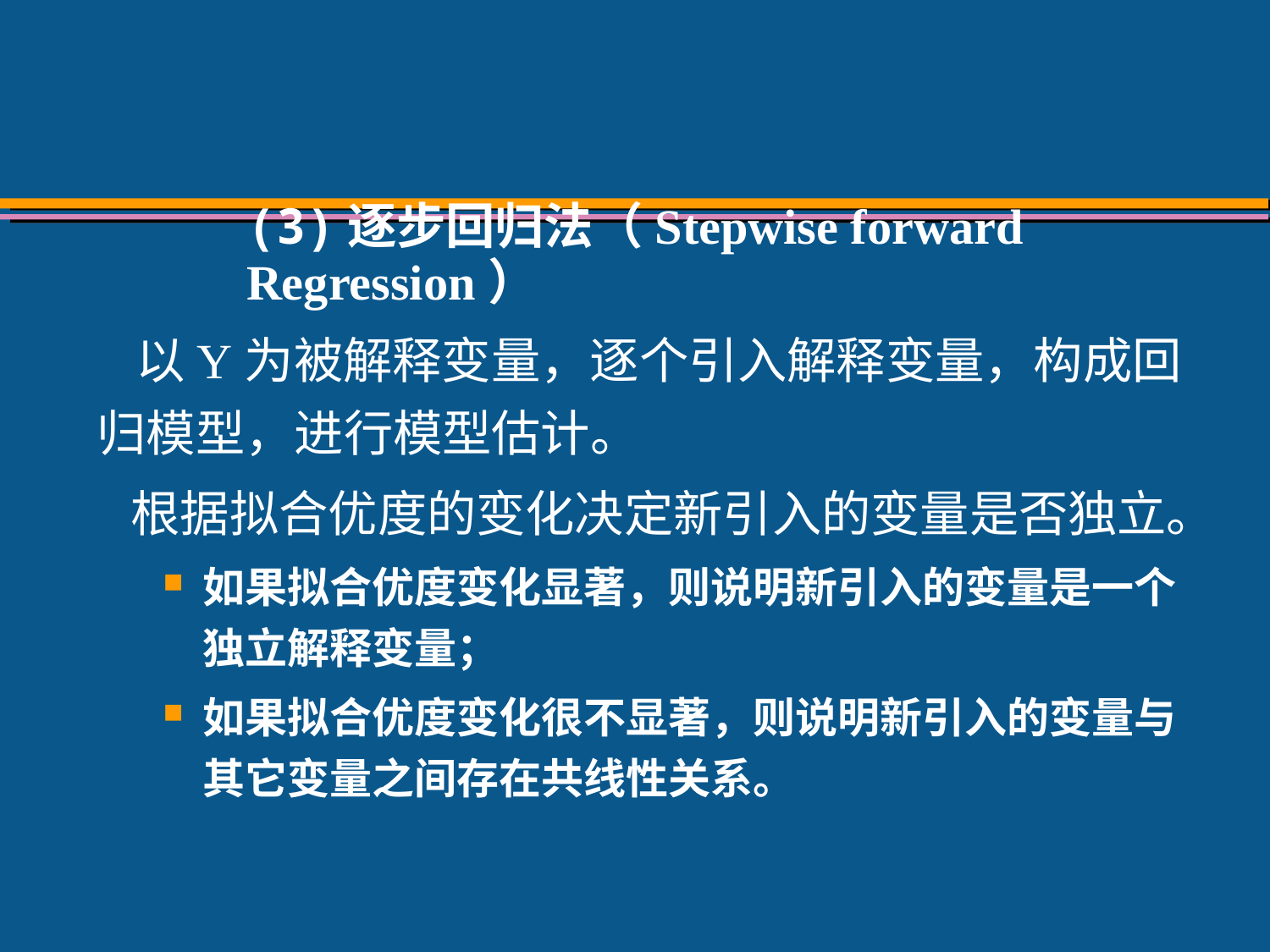

# (3)逐步回归法（Stepwise forward Regression）
  以Y为被解释变量，逐个引入解释变量，构成回归模型，进行模型估计。
  根据拟合优度的变化决定新引入的变量是否独立。
如果拟合优度变化显著，则说明新引入的变量是一个独立解释变量；
如果拟合优度变化很不显著，则说明新引入的变量与其它变量之间存在共线性关系。